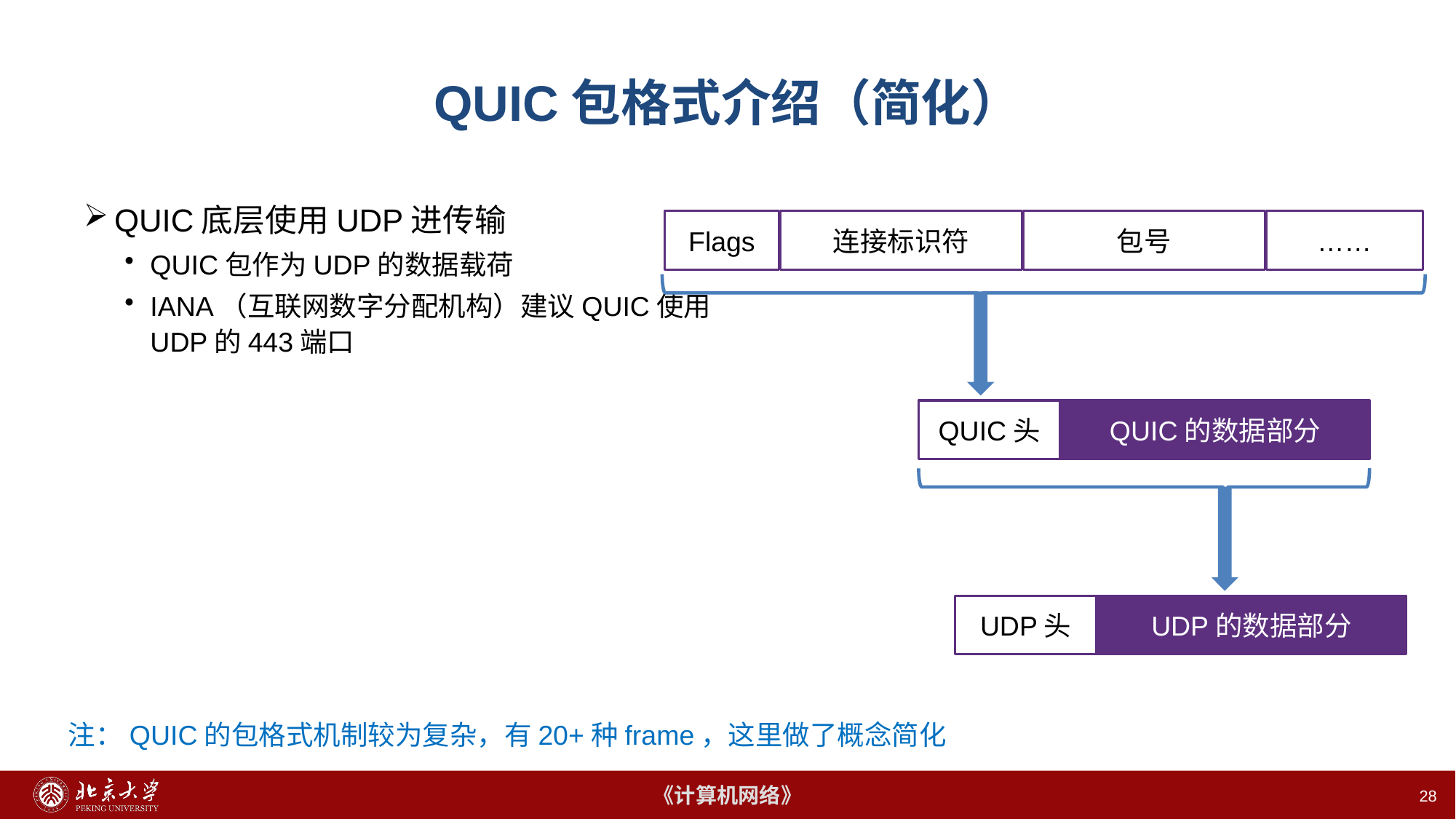

28
# QUIC包格式介绍（简化）
QUIC底层使用UDP进传输
QUIC包作为UDP的数据载荷
IANA（互联网数字分配机构）建议QUIC使用UDP的443端口

……
连接标识符
Flags
包号

QUIC头
QUIC的数据部分

UDP头
UDP的数据部分
注：QUIC的包格式机制较为复杂，有20+种frame，这里做了概念简化